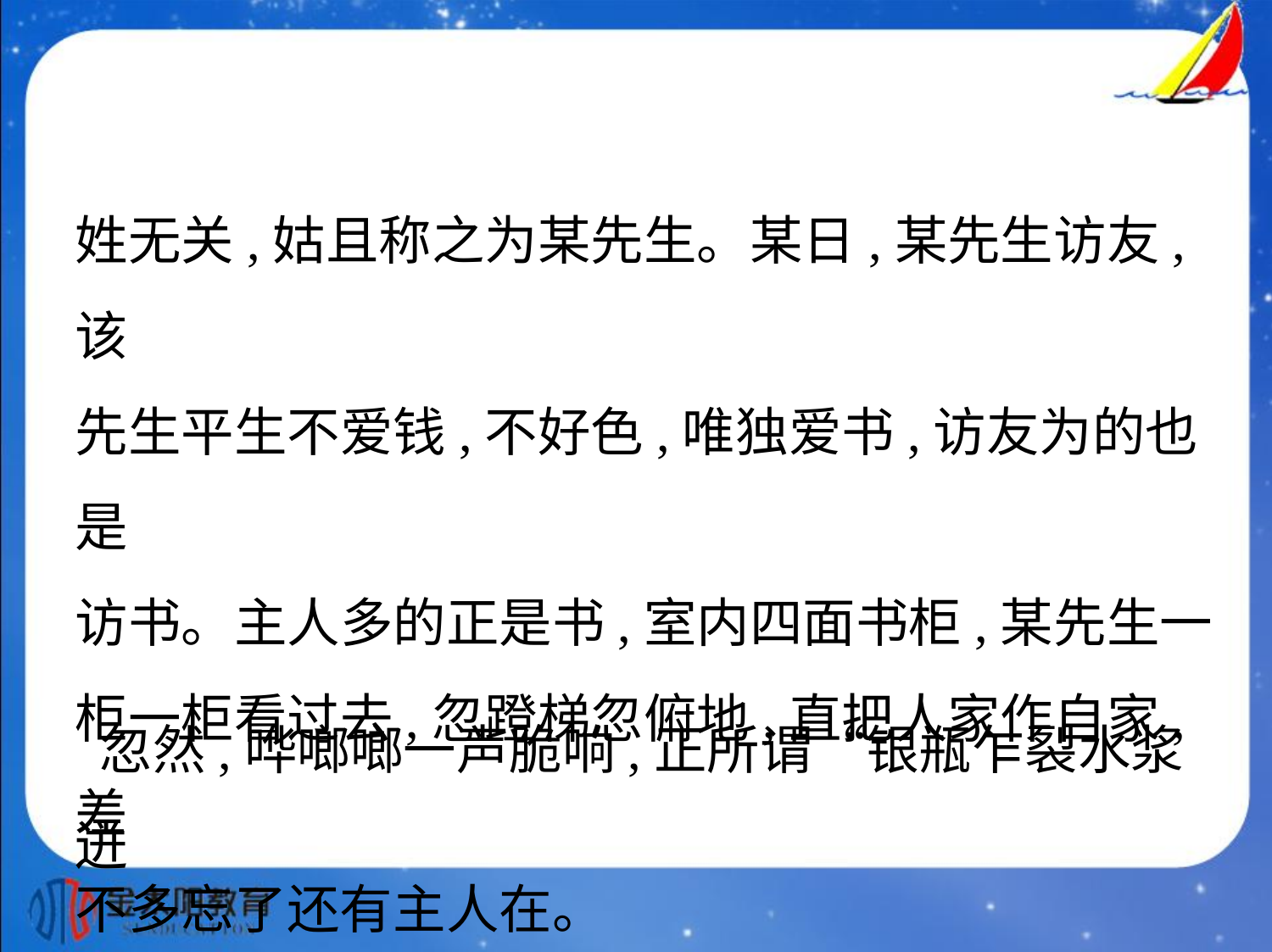

姓无关,姑且称之为某先生。某日,某先生访友,该
先生平生不爱钱,不好色,唯独爱书,访友为的也是
访书。主人多的正是书,室内四面书柜,某先生一
柜一柜看过去,忽蹬梯忽俯地,直把人家作自家,差
不多忘了还有主人在。
 忽然,哗啷啷一声脆响,正所谓“银瓶乍裂水浆迸